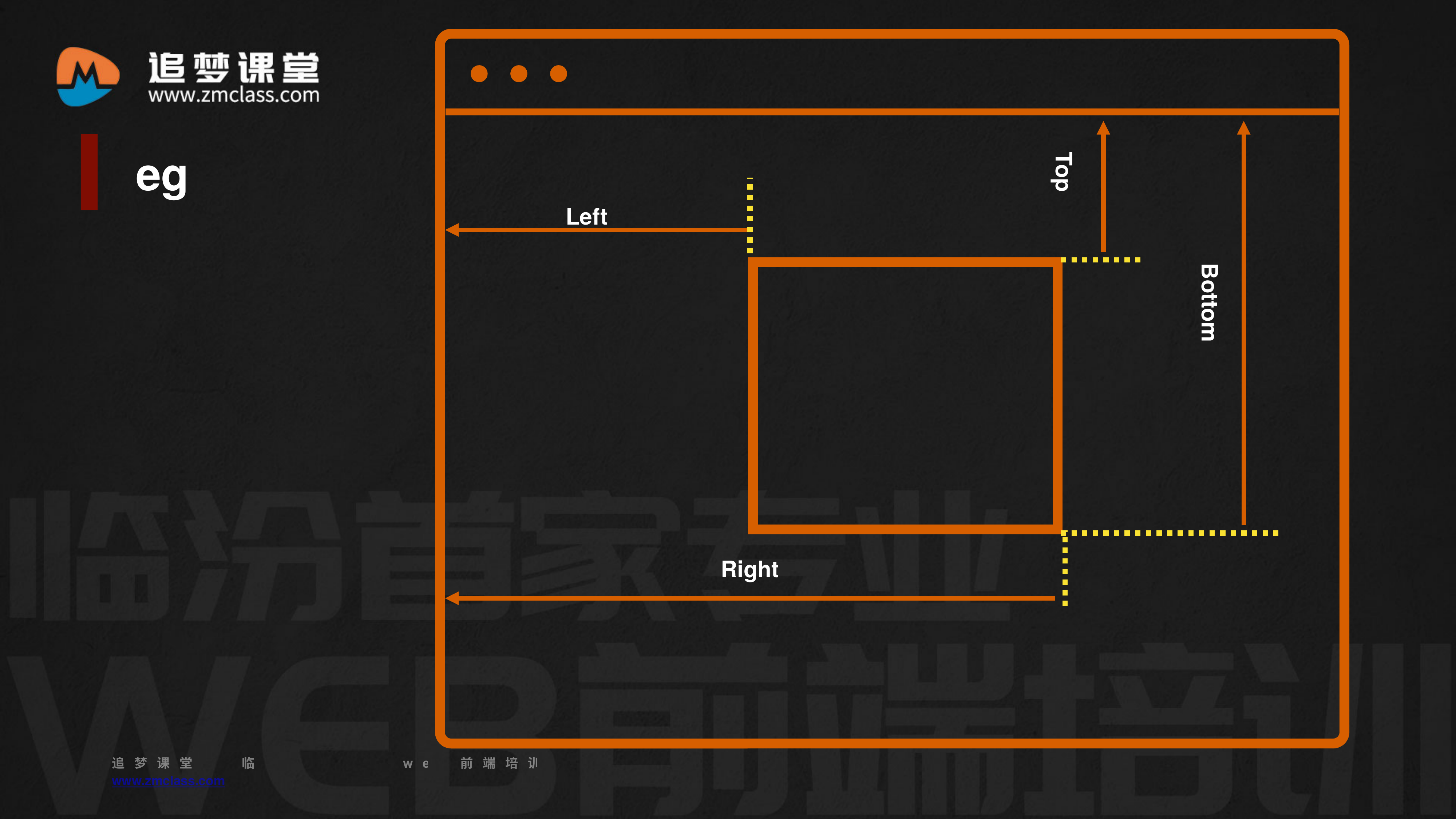

eg
Top

Left

Bottom

Right

追梦课堂   临汾首家专业的web前端培训机构                                                          www.zmclass.com
15